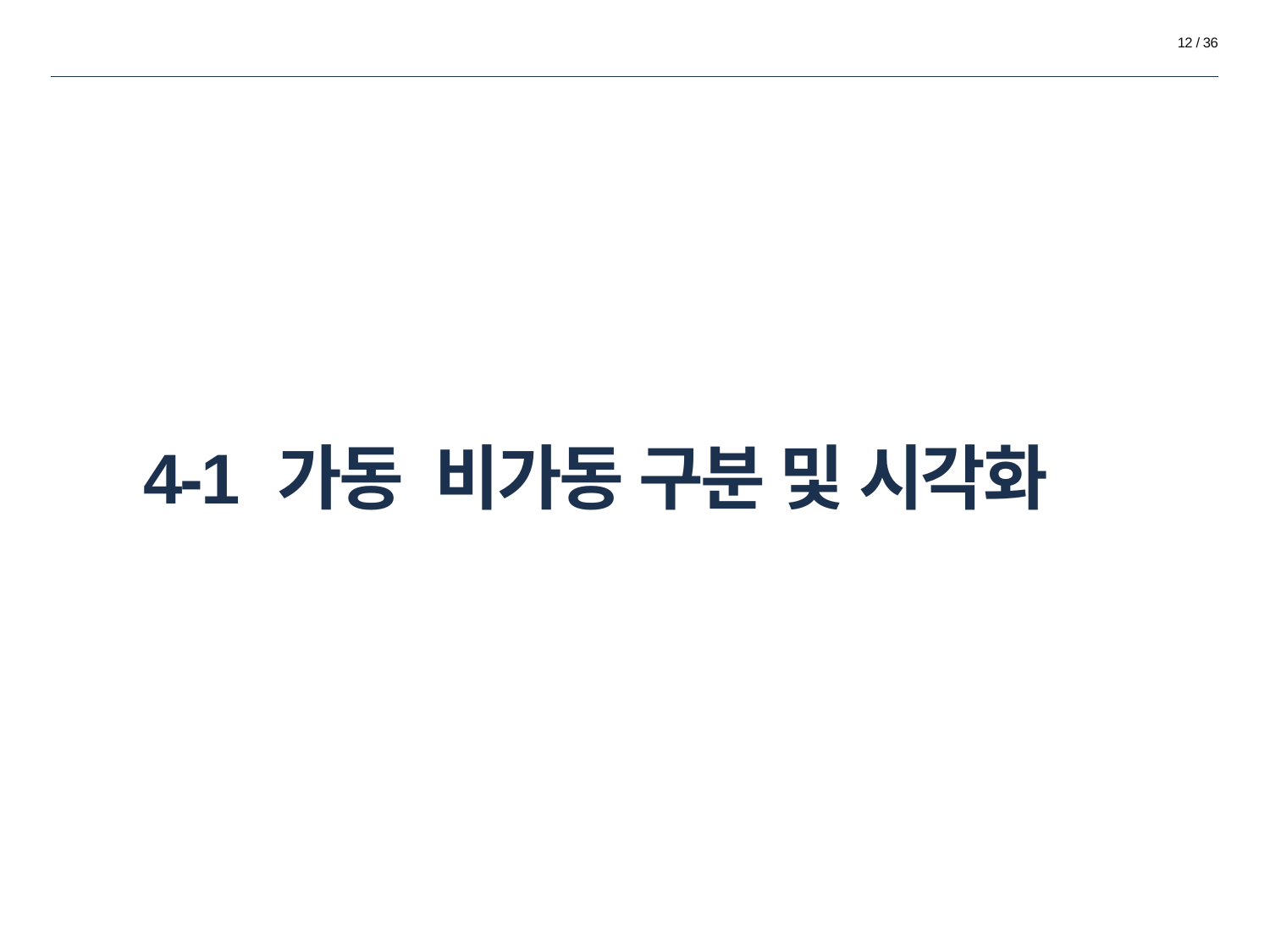

12 / 36
# 4-1 가동  비가동 구분 및 시각화